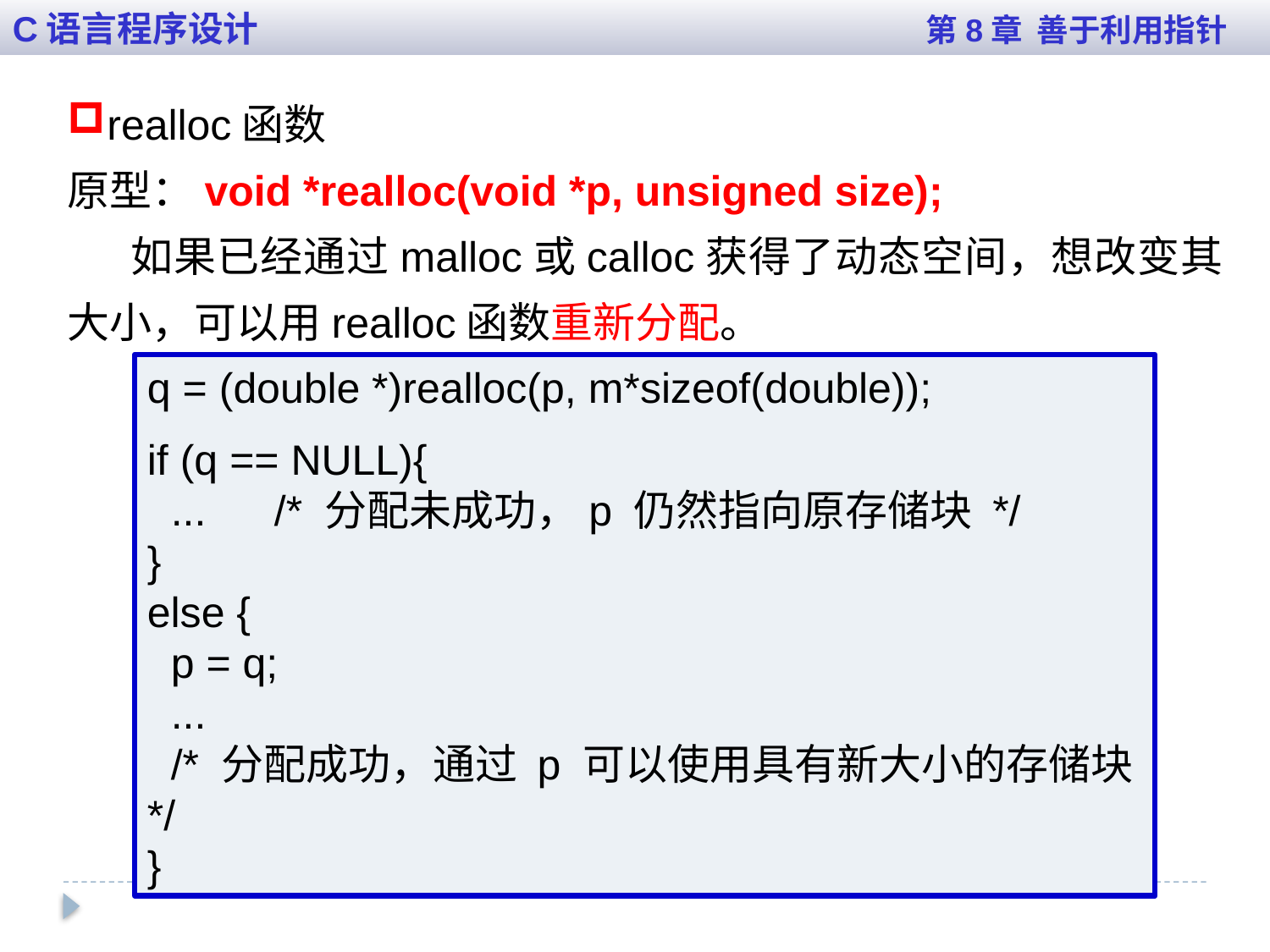

C语言程序设计                                                                                   第8章  善于利用指针
realloc函数
原型：void *realloc(void *p, unsigned size);
如果已经通过malloc或calloc获得了动态空间，想改变其大小，可以用realloc函数重新分配。
q = (double *)realloc(p, m*sizeof(double));
if (q == NULL){
  ...	/* 分配未成功，p 仍然指向原存储块 */
}
else {
  p = q;
  ...
  /* 分配成功，通过 p 可以使用具有新大小的存储块 */
}